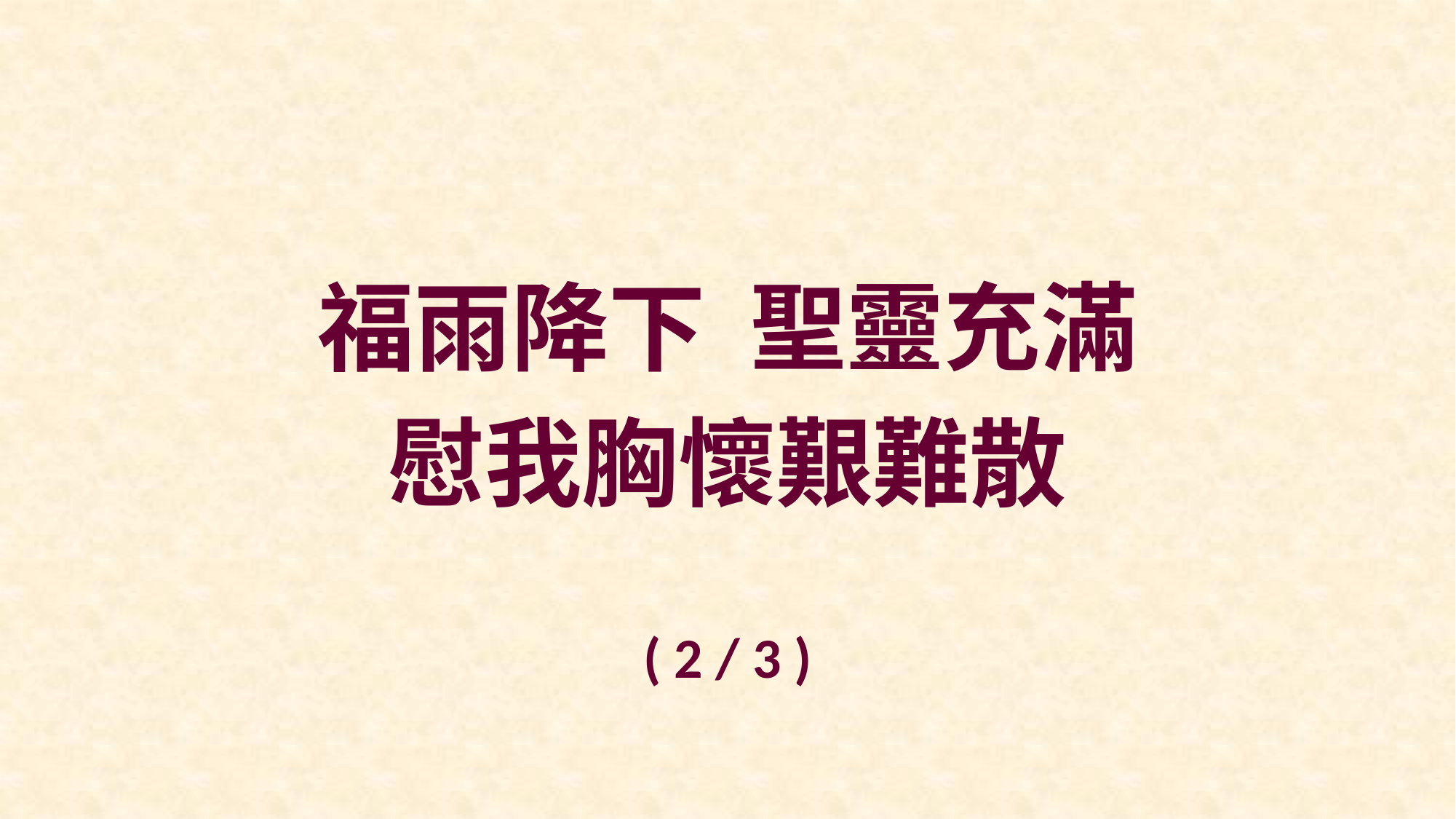

福雨降下  聖靈充滿
慰我胸懷艱難散
( 2 / 3 )